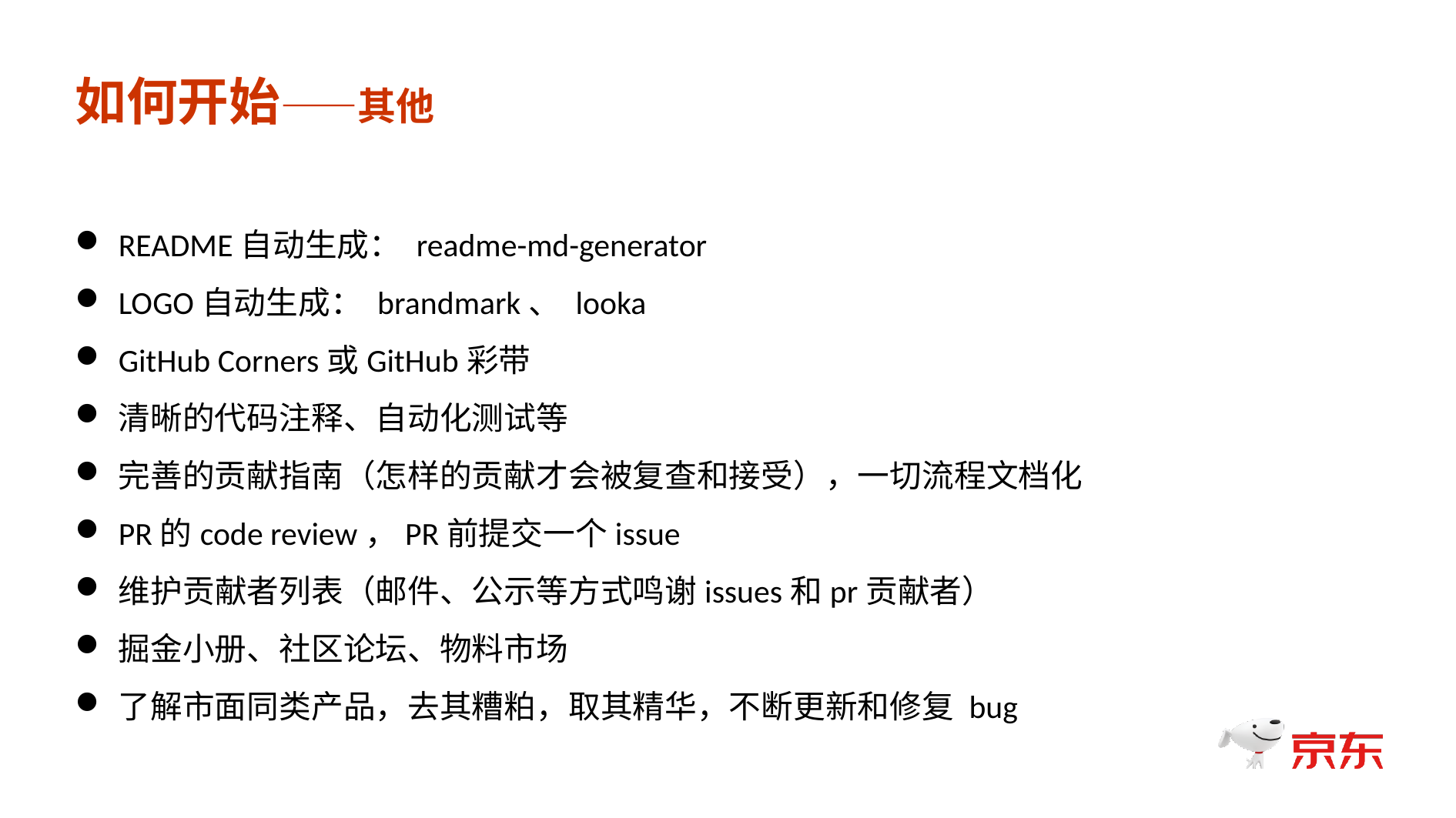

如何开始——其他
README自动生成： readme-md-generator
LOGO自动生成： brandmark、 looka
GitHub Corners或GitHub彩带
清晰的代码注释、自动化测试等
完善的贡献指南（怎样的贡献才会被复查和接受），一切流程文档化
PR的code review，PR前提交一个issue
维护贡献者列表（邮件、公示等方式鸣谢issues和pr贡献者）
掘金小册、社区论坛、物料市场
了解市面同类产品，去其糟粕，取其精华，不断更新和修复 bug